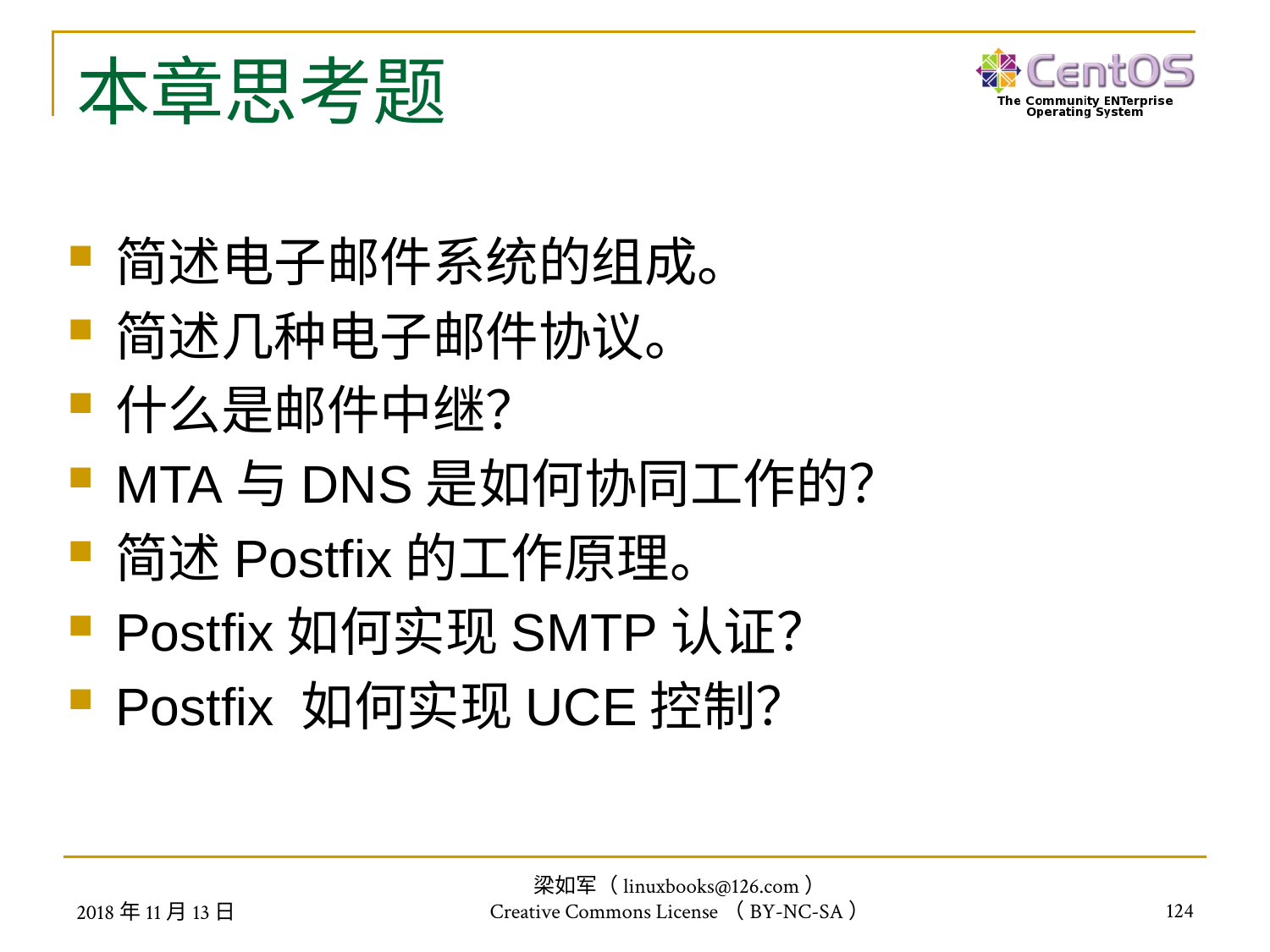

# 本章思考题
简述电子邮件系统的组成。
简述几种电子邮件协议。
什么是邮件中继？
MTA与DNS是如何协同工作的？
简述Postfix的工作原理。
Postfix如何实现SMTP认证？
Postfix 如何实现UCE控制？
梁如军（linuxbooks@126.com）
Creative Commons License（BY-NC-SA）
2018年11月13日
124